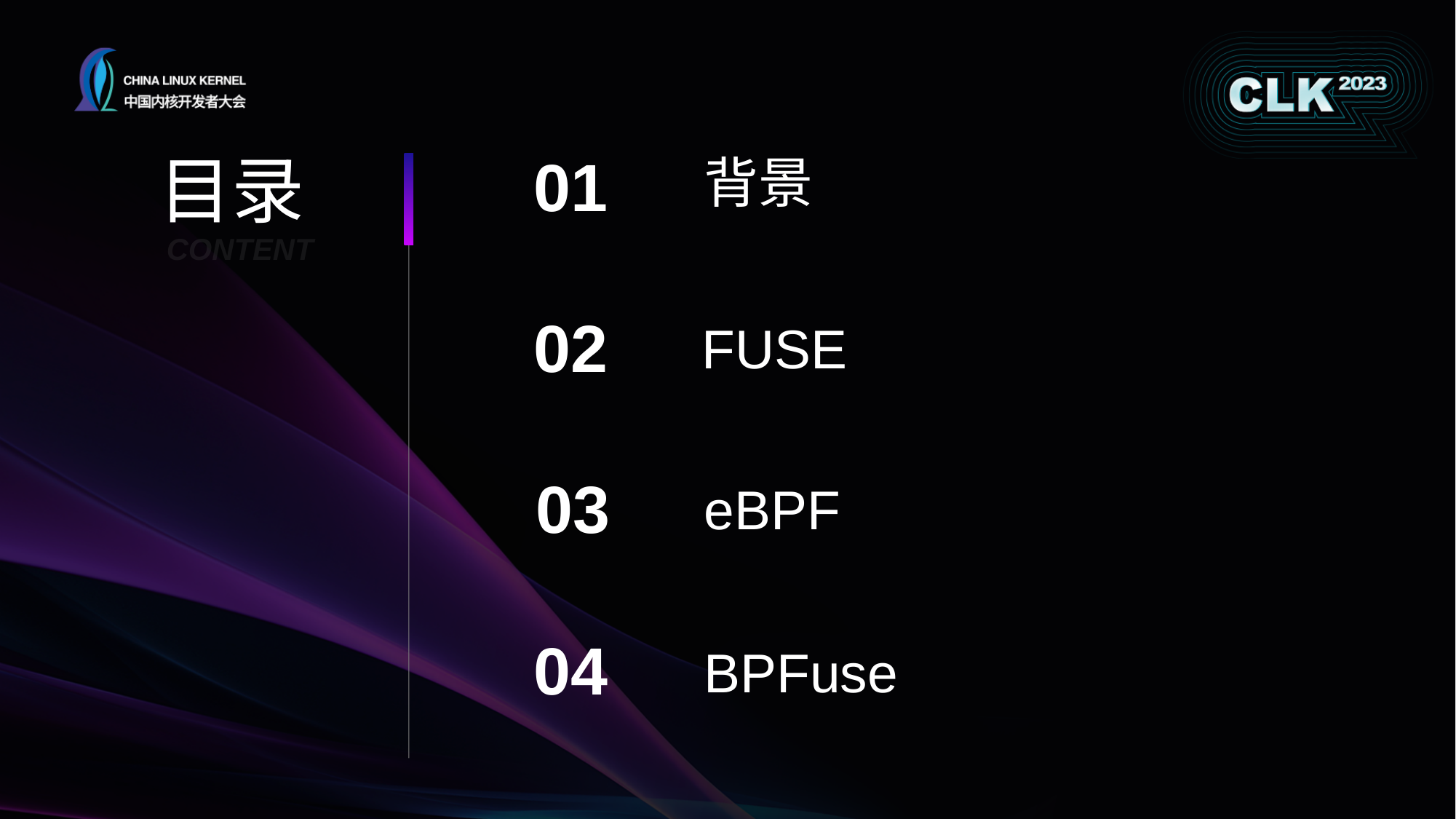

目录
01
背景

CONTENT
02
FUSE
03
eBPF
04
BPFuse